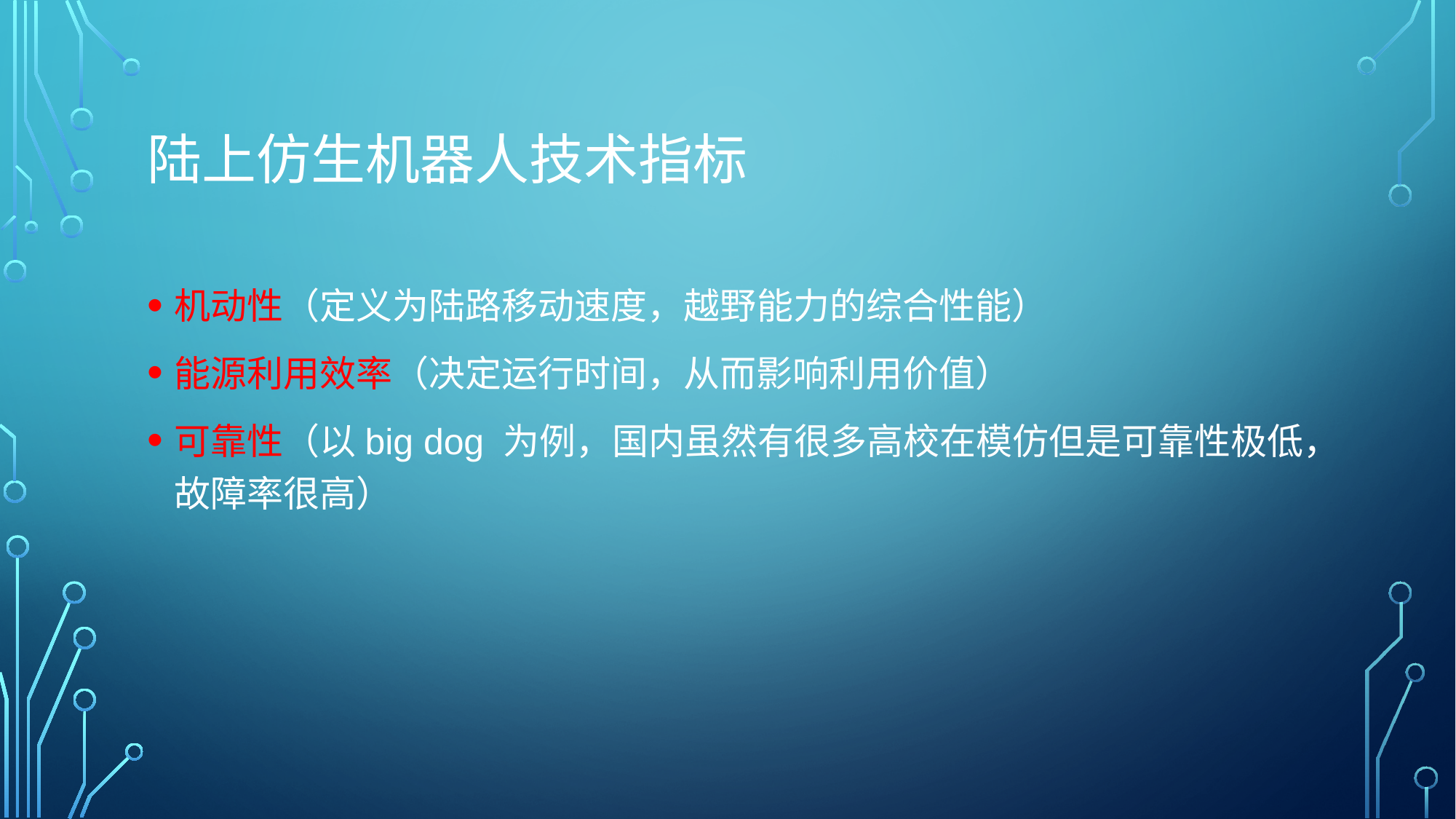

# 陆上仿生机器人技术指标
机动性（定义为陆路移动速度，越野能力的综合性能）
能源利用效率（决定运行时间，从而影响利用价值）
可靠性（以big dog 为例，国内虽然有很多高校在模仿但是可靠性极低，故障率很高）